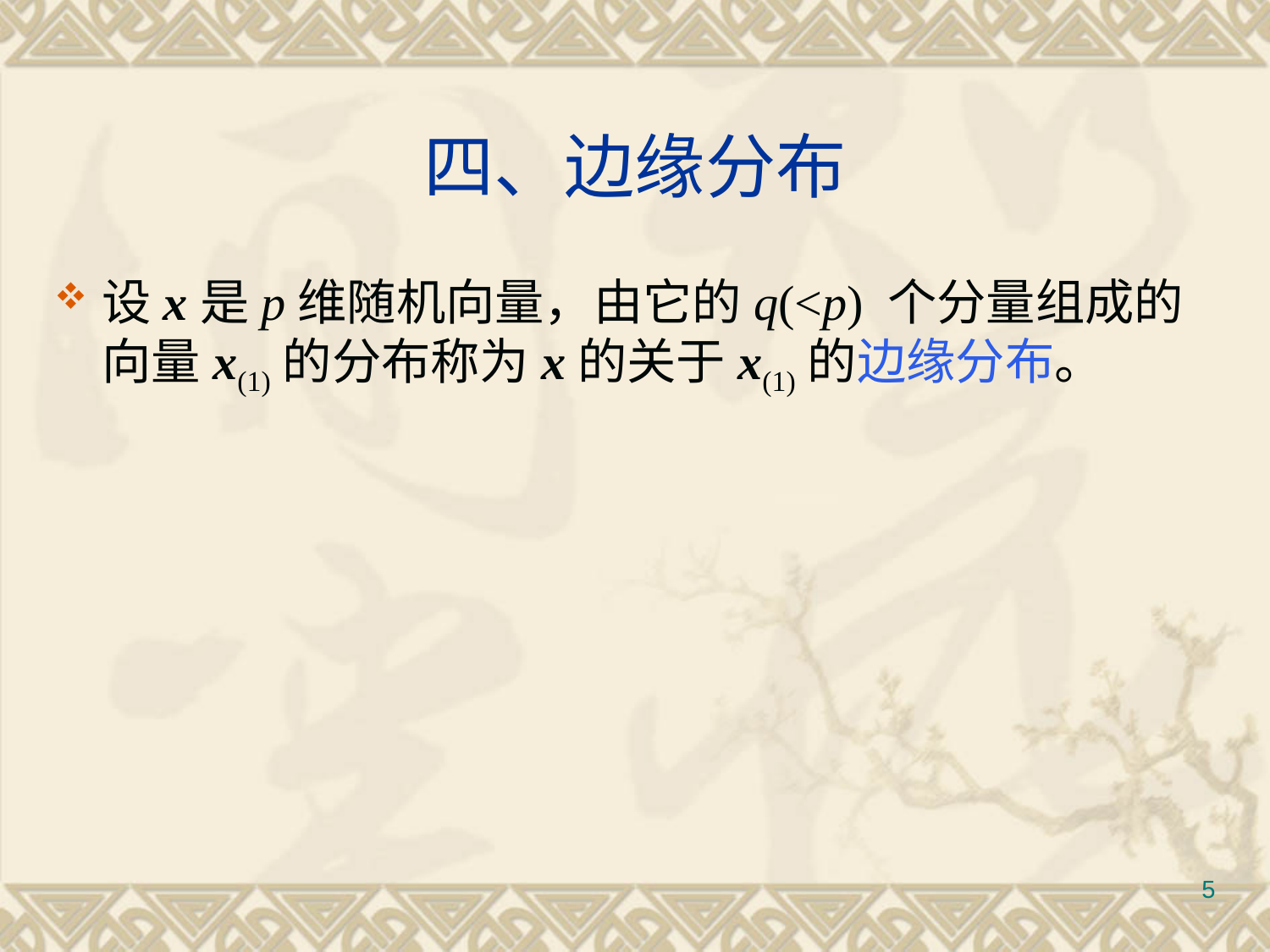

# 四、边缘分布
设x是p维随机向量，由它的q(<p) 个分量组成的向量x(1)的分布称为x的关于x(1)的边缘分布。

5